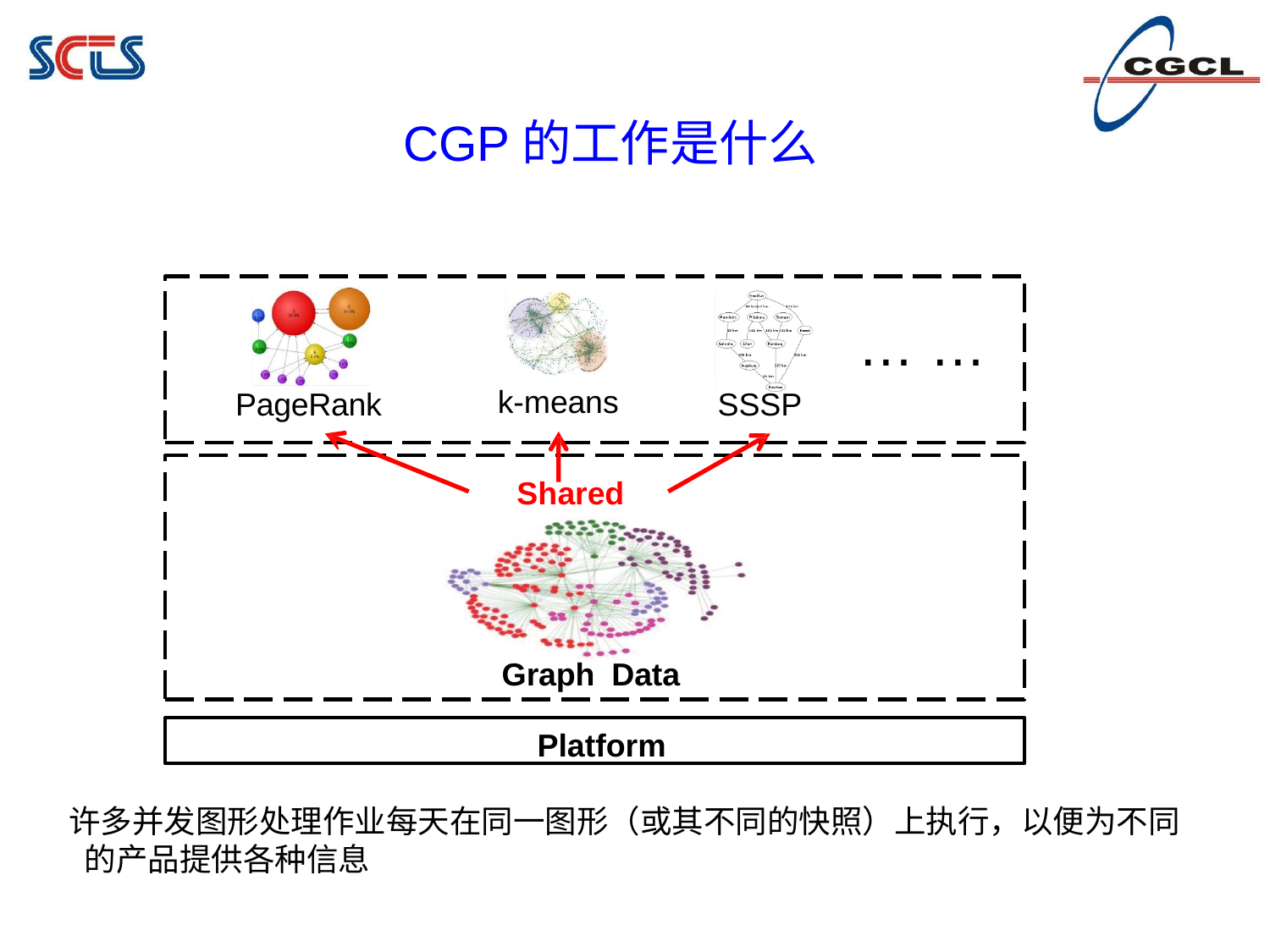

# CGP的工作是什么

… …
k-means
PageRank
SSSP

Shared

Graph Data
Platform
许多并发图形处理作业每天在同一图形（或其不同的快照）上执行，以便为不同的产品提供各种信息